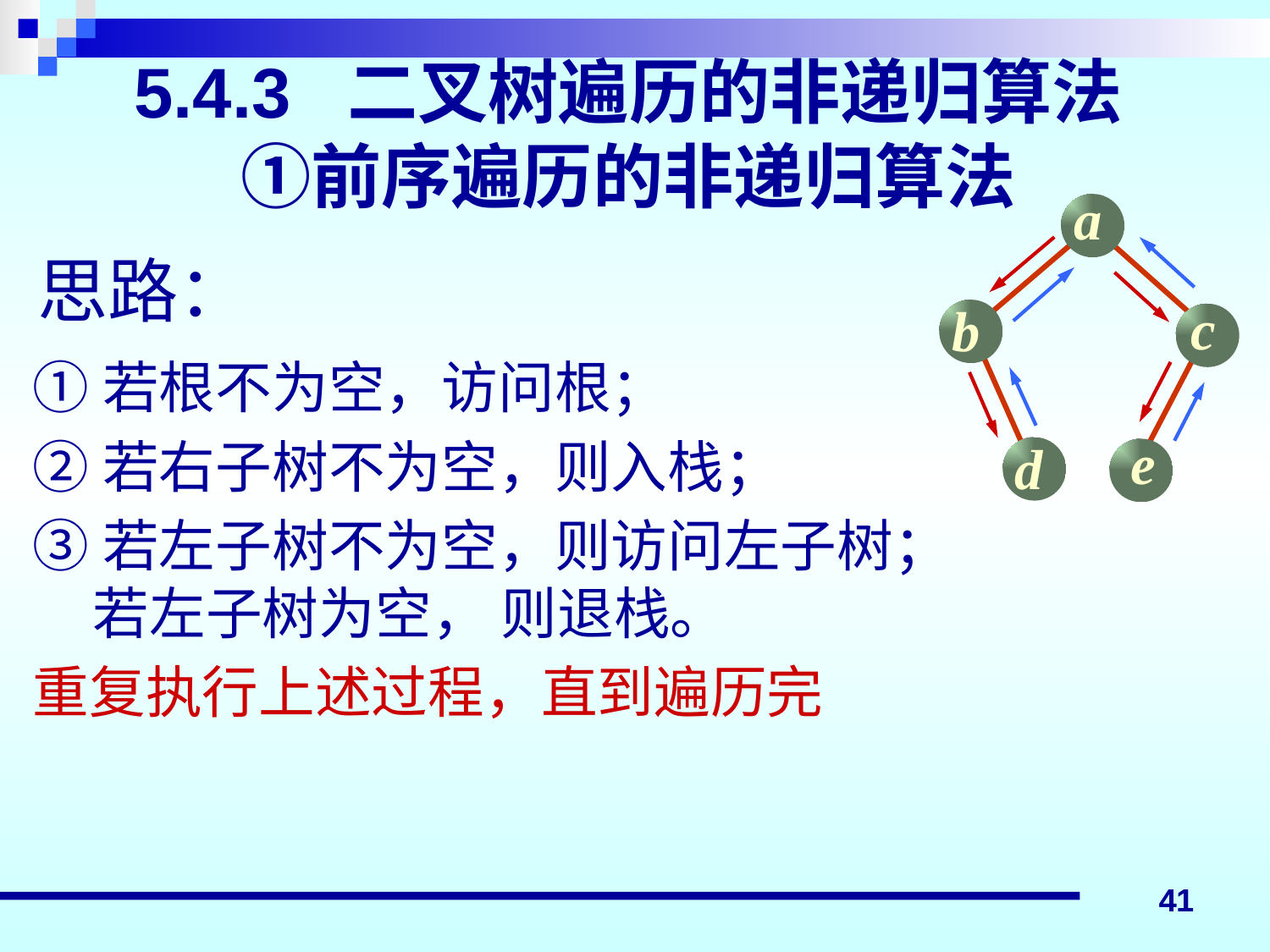

5.4.3  二叉树遍历的非递归算法
①前序遍历的非递归算法
a

c
b

e
d

思路：
①若根不为空，访问根；
②若右子树不为空，则入栈；
③若左子树不为空，则访问左子树；
 若左子树为空， 则退栈。
重复执行上述过程，直到遍历完
41
41